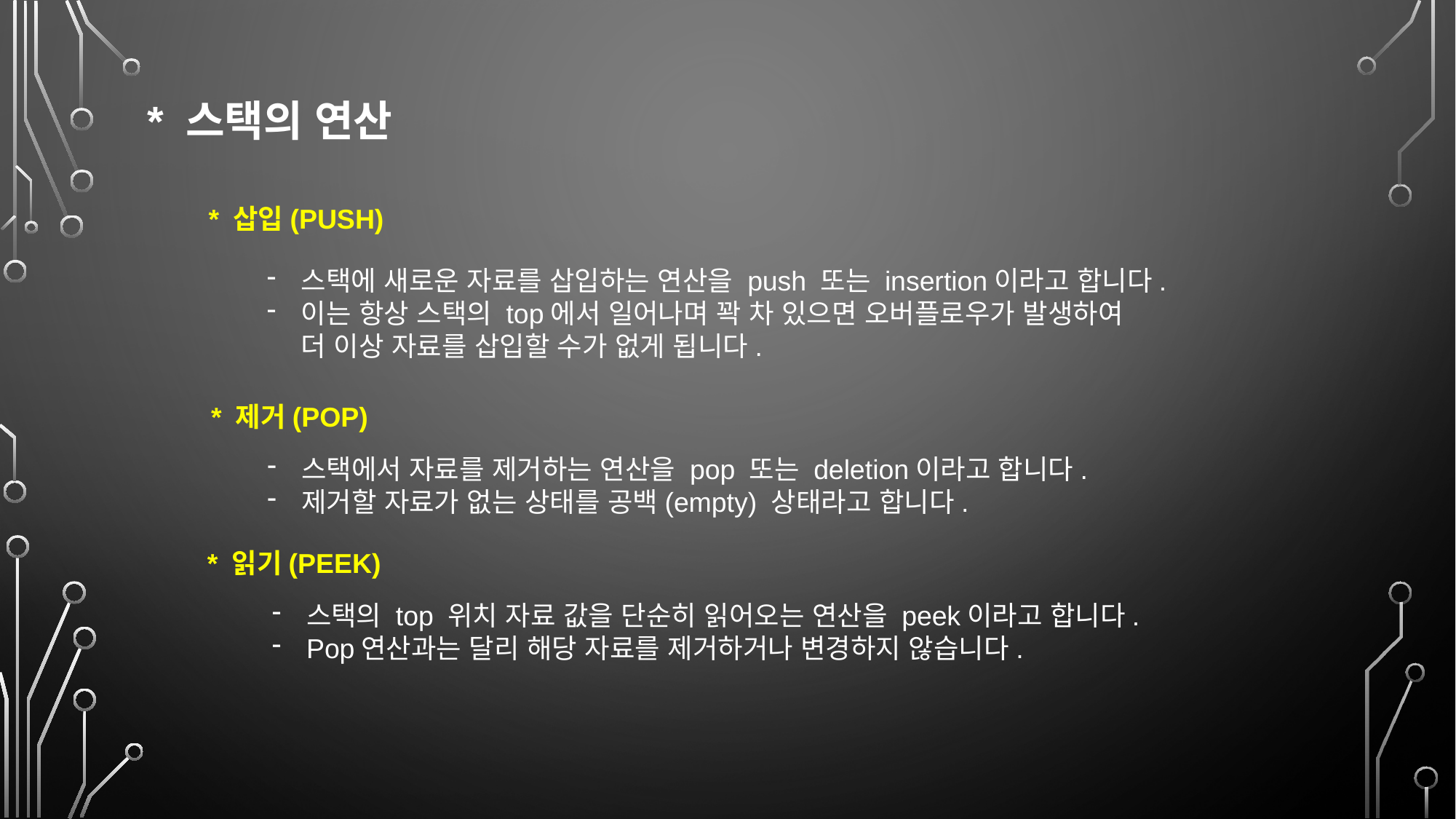

* 스택의 연산
* 삽입(PUSH)

스택에 새로운 자료를 삽입하는 연산을 push 또는 insertion이라고 합니다.
이는 항상 스택의 top에서 일어나며 꽉 차 있으면 오버플로우가 발생하여
더 이상 자료를 삽입할 수가 없게 됩니다.
* 제거(POP)

스택에서 자료를 제거하는 연산을 pop 또는 deletion이라고 합니다.
제거할 자료가 없는 상태를 공백(empty) 상태라고 합니다.
* 읽기(PEEK)

스택의 top 위치 자료 값을 단순히 읽어오는 연산을 peek이라고 합니다.
Pop연산과는 달리 해당 자료를 제거하거나 변경하지 않습니다.